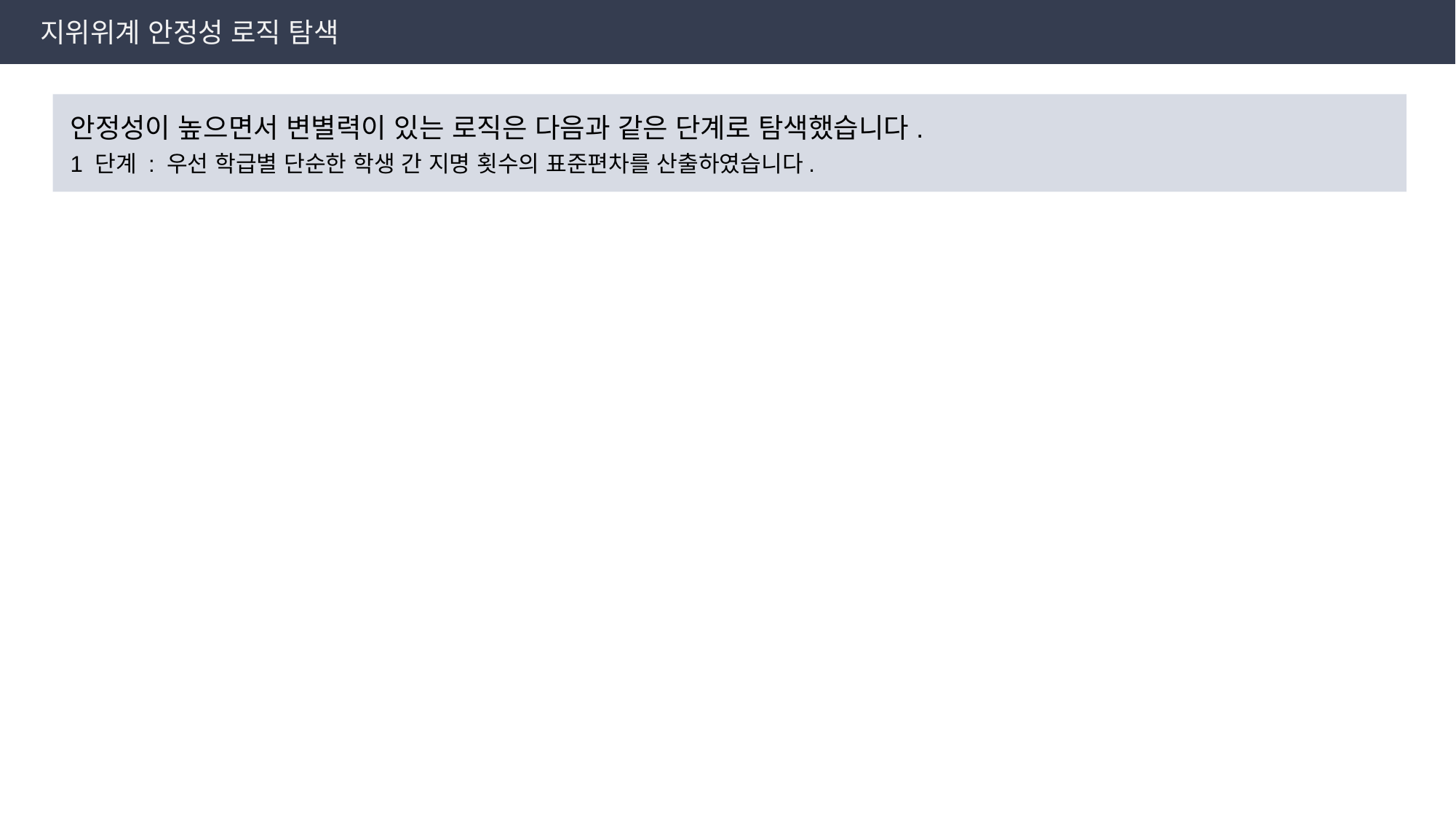

지위위계 안정성 로직 탐색

안정성이 높으면서 변별력이 있는 로직은 다음과 같은 단계로 탐색했습니다.
1 단계 : 우선 학급별 단순한 학생 간 지명 횟수의 표준편차를 산출하였습니다.